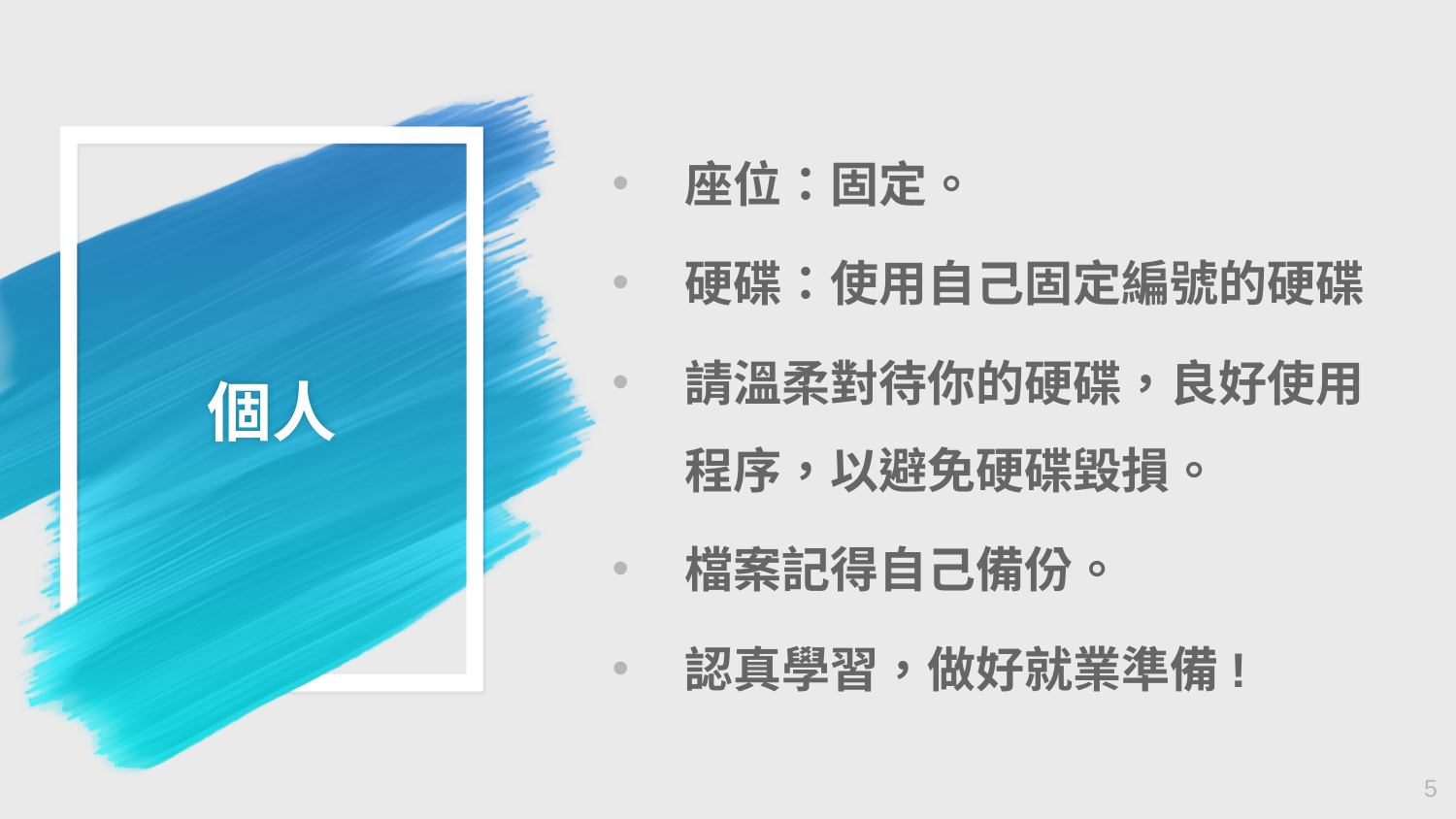

座位：固定。
硬碟：使用自己固定編號的硬碟
請溫柔對待你的硬碟，良好使用程序，以避免硬碟毀損。
檔案記得自己備份。
認真學習，做好就業準備!
# 個人
5